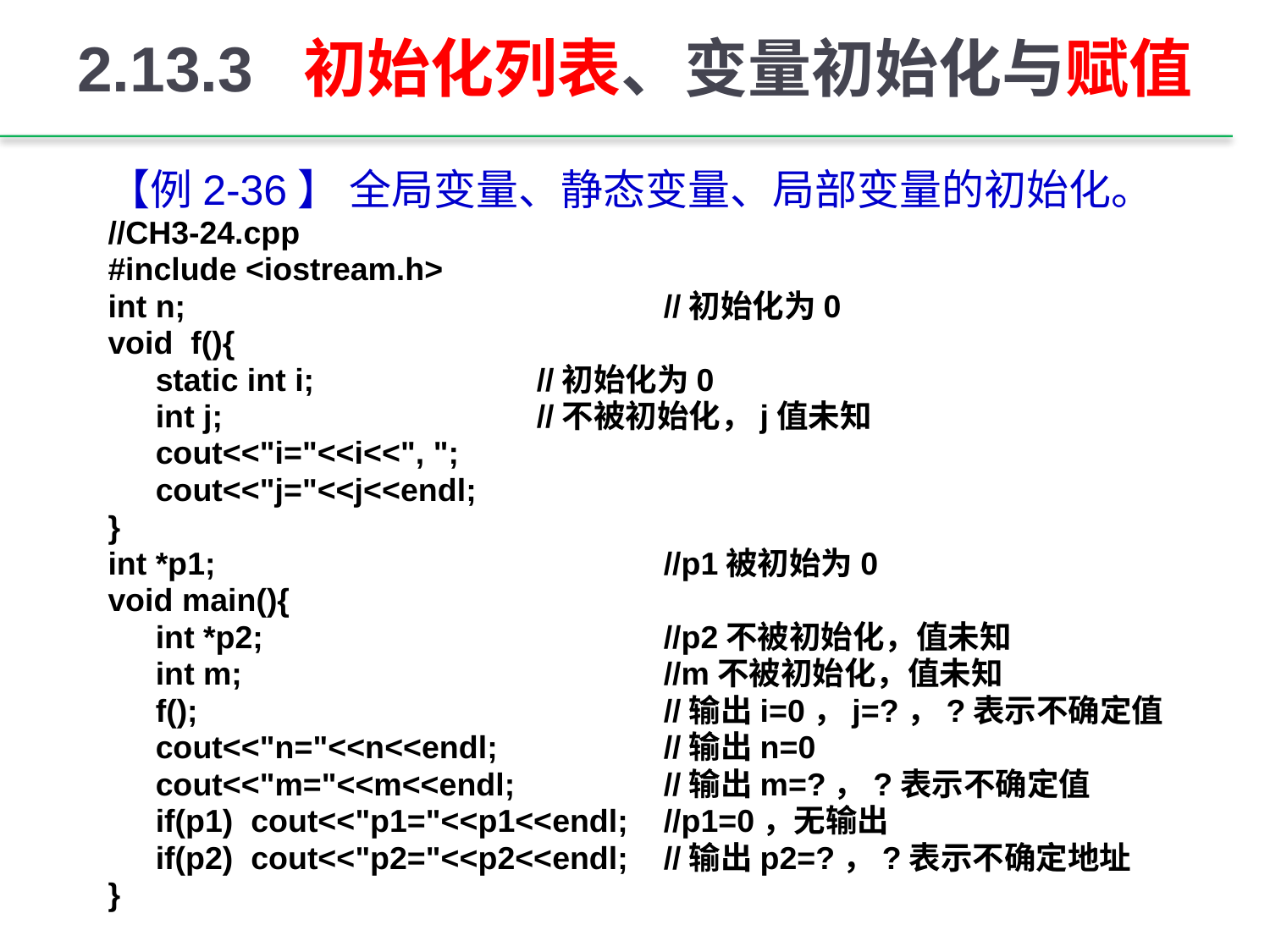

# 2.13.3  初始化列表、变量初始化与赋值
【例2-36】 全局变量、静态变量、局部变量的初始化。
//CH3-24.cpp
#include <iostream.h>
int n;                               		//初始化为0
void  f(){
	static int i;		//初始化为0
	int j;			//不被初始化，j值未知
	cout<<"i="<<i<<", ";
	cout<<"j="<<j<<endl;
}
int *p1;                            		//p1被初始为0
void main(){
	int *p2;                          		//p2不被初始化，值未知
	int m;                            		//m不被初始化，值未知
	f();                              		//输出i=0，j=?，?表示不确定值
	cout<<"n="<<n<<endl;          	//输出n=0
	cout<<"m="<<m<<endl;    	//输出m=?，?表示不确定值
	if(p1)  cout<<"p1="<<p1<<endl;	//p1=0，无输出
	if(p2)  cout<<"p2="<<p2<<endl;	//输出p2=?，?表示不确定地址
}